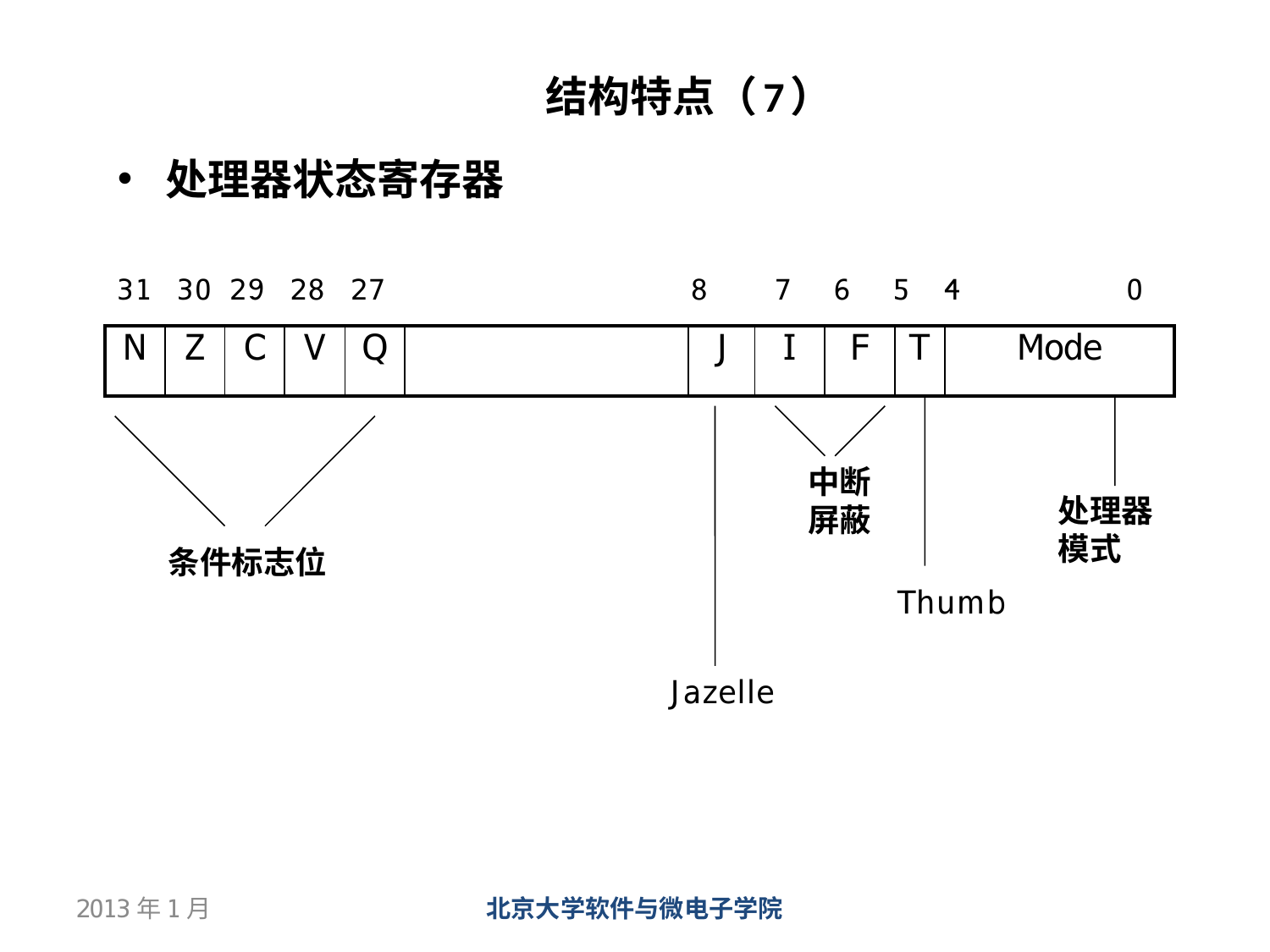

# 结构特点（7）
处理器状态寄存器

31
30  29   28   27                                     8        7     6     5    4                    0
| N | Z | C | V | Q |  | J | I | F | T | Mode |
| --- | --- | --- | --- | --- | --- | --- | --- | --- | --- | --- |

中断
屏蔽
处理器
模式
条件标志位
Thumb
Jazelle
2013年1月
北京大学软件与微电子学院